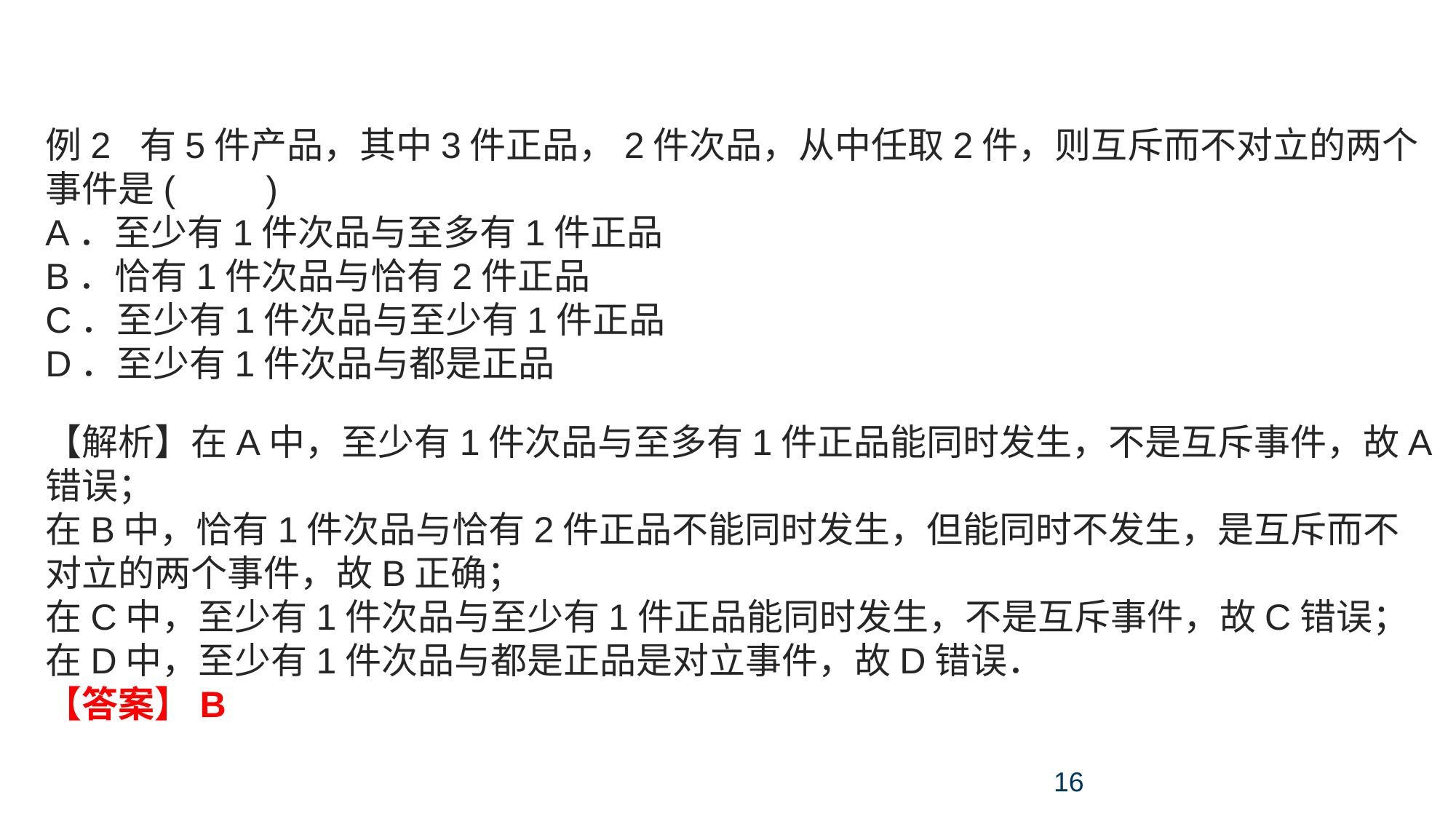

考点一  随机事件的概率、古典概型和几何概型
例2  有5件产品，其中3件正品，2件次品，从中任取2件，则互斥而不对立的两个事件是(　　)
A．至少有1件次品与至多有1件正品
B．恰有1件次品与恰有2件正品
C．至少有1件次品与至少有1件正品
D．至少有1件次品与都是正品
【解析】在A中，至少有1件次品与至多有1件正品能同时发生，不是互斥事件，故A错误；
在B中，恰有1件次品与恰有2件正品不能同时发生，但能同时不发生，是互斥而不对立的两个事件，故B正确；
在C中，至少有1件次品与至少有1件正品能同时发生，不是互斥事件，故C错误；
在D中，至少有1件次品与都是正品是对立事件，故D错误．
【答案】B
16